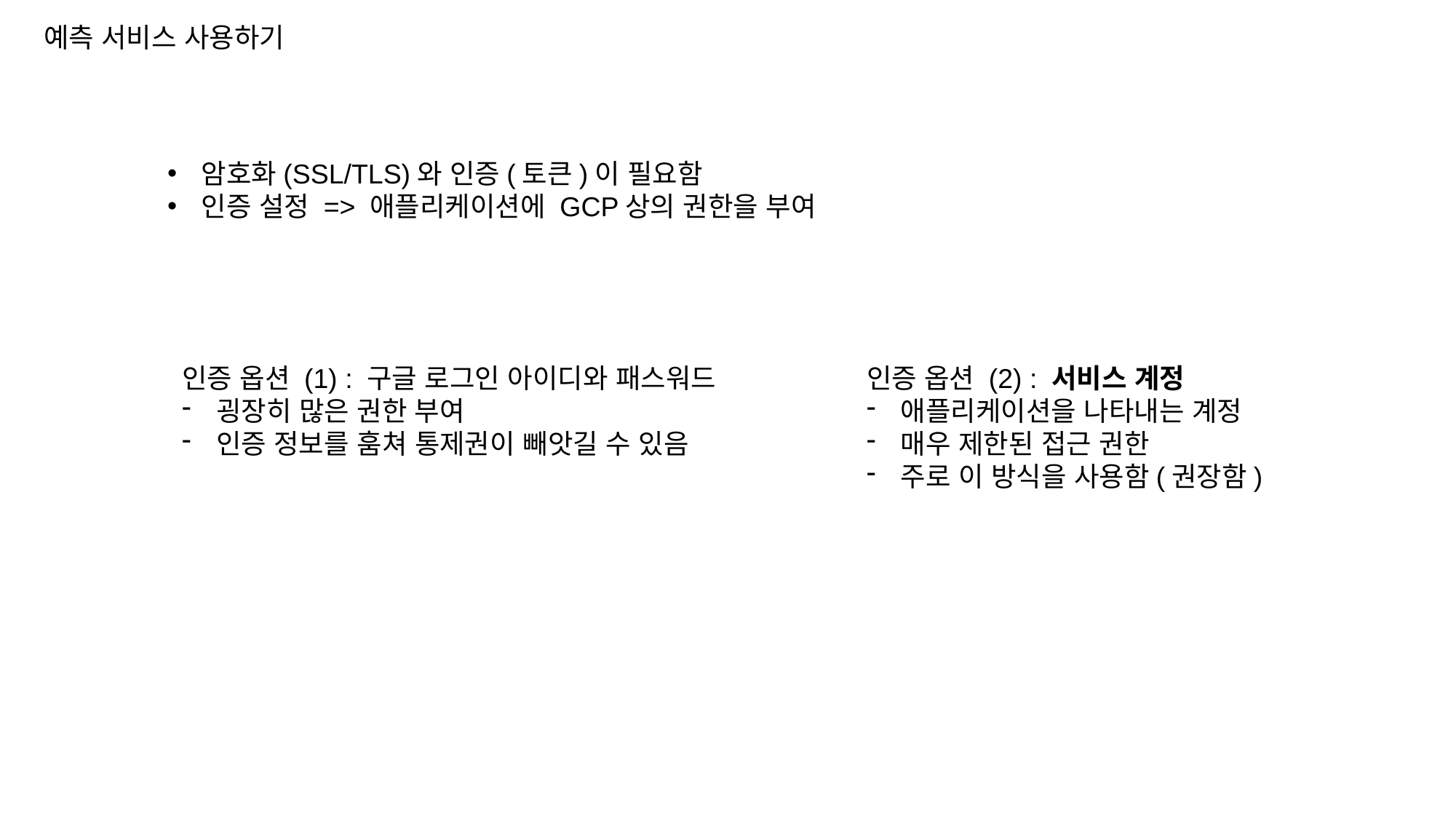

예측 서비스 사용하기
암호화(SSL/TLS)와 인증(토큰)이 필요함
인증 설정 => 애플리케이션에 GCP상의 권한을 부여
인증 옵션 (1) : 구글 로그인 아이디와 패스워드
굉장히 많은 권한 부여
인증 정보를 훔쳐 통제권이 빼앗길 수 있음

인증 옵션 (2) : 서비스 계정
애플리케이션을 나타내는 계정
매우 제한된 접근 권한
주로 이 방식을 사용함(권장함)